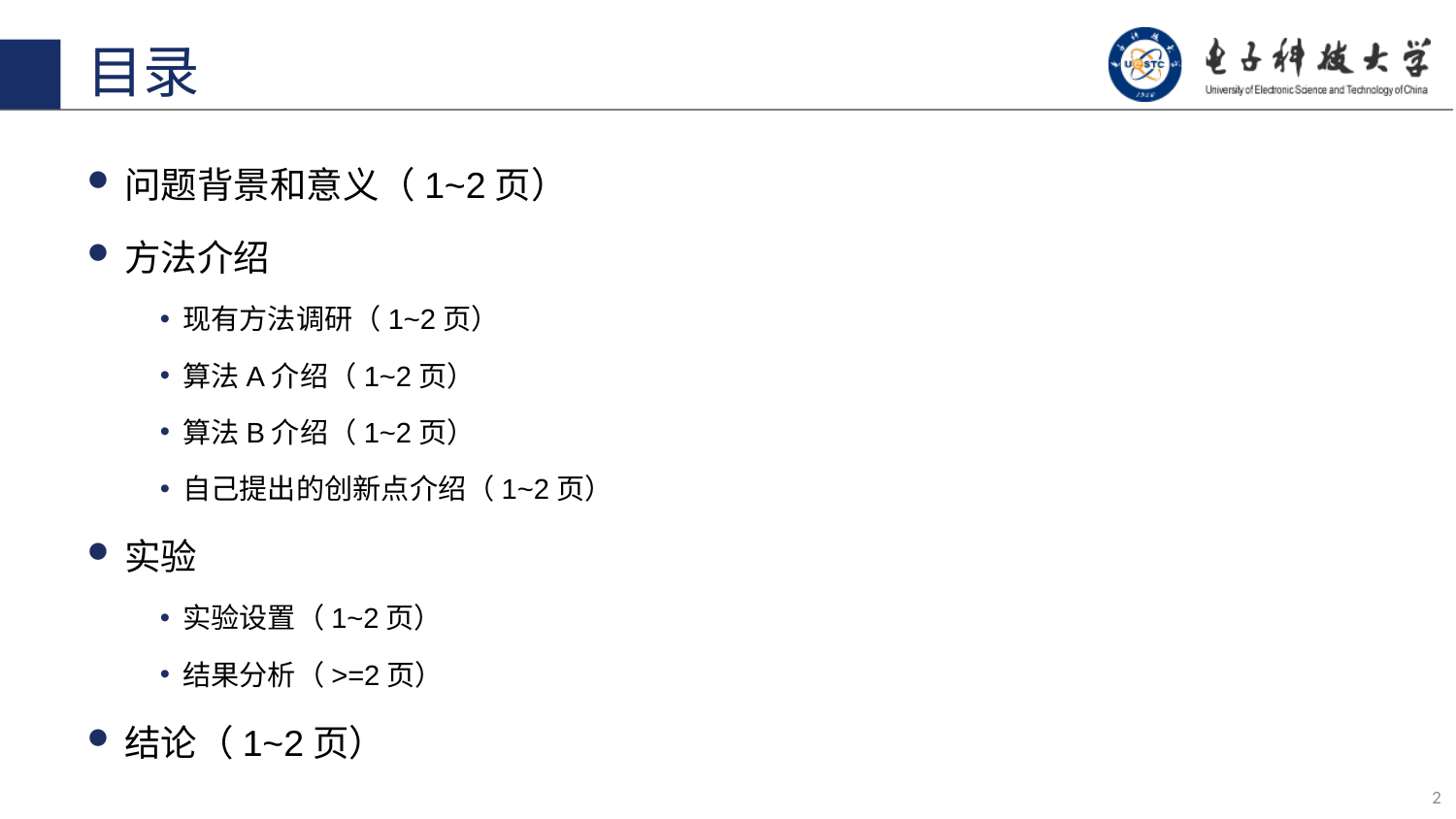

目录
问题背景和意义（1~2页）
方法介绍
现有方法调研（1~2页）
算法A介绍（1~2页）
算法B介绍（1~2页）
自己提出的创新点介绍（1~2页）
实验
实验设置（1~2页）
结果分析（>=2页）
结论（1~2页）

2